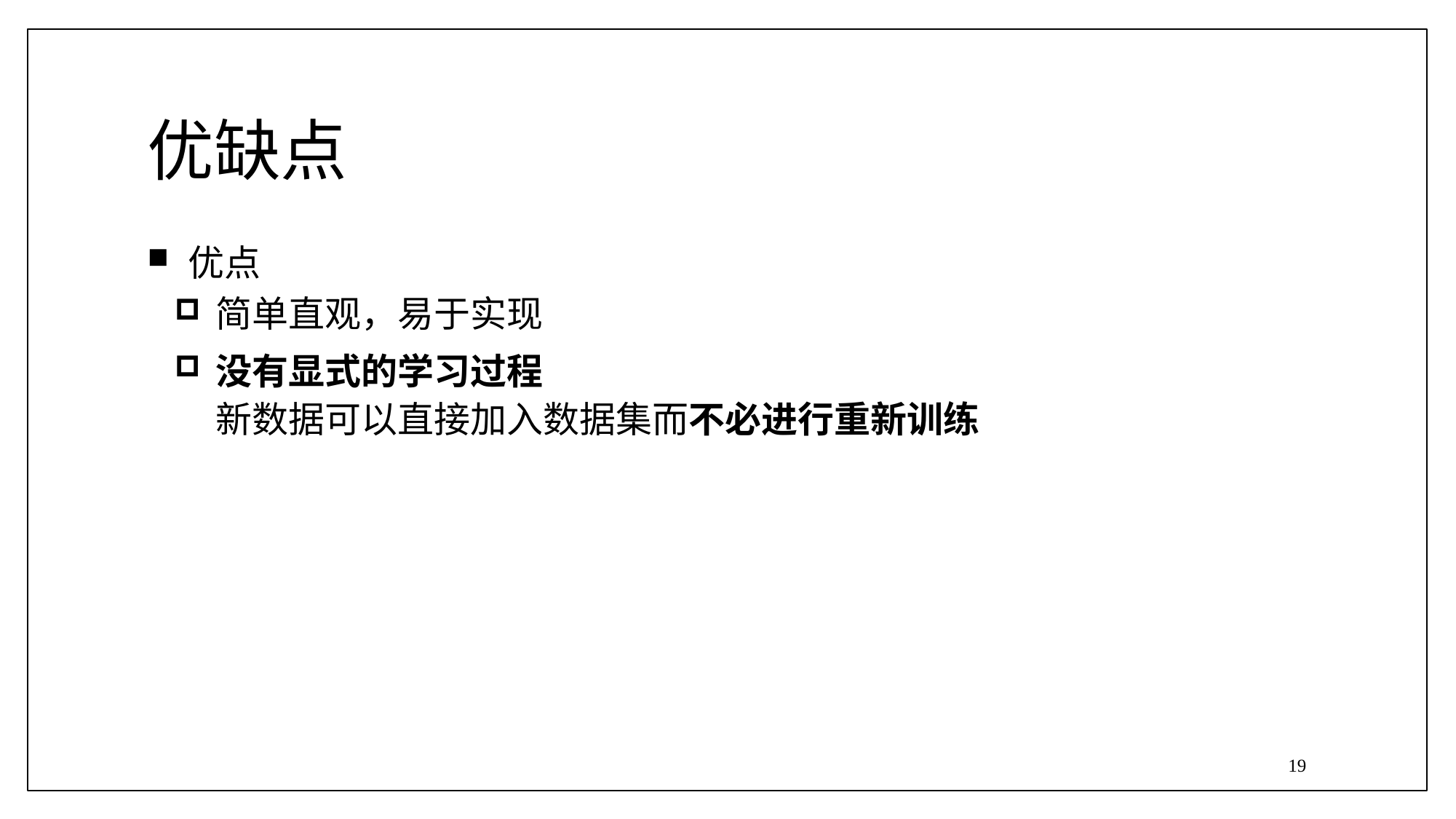

# 优缺点
优点
简单直观，易于实现
没有显式的学习过程
新数据可以直接加入数据集而不必进行重新训练
19